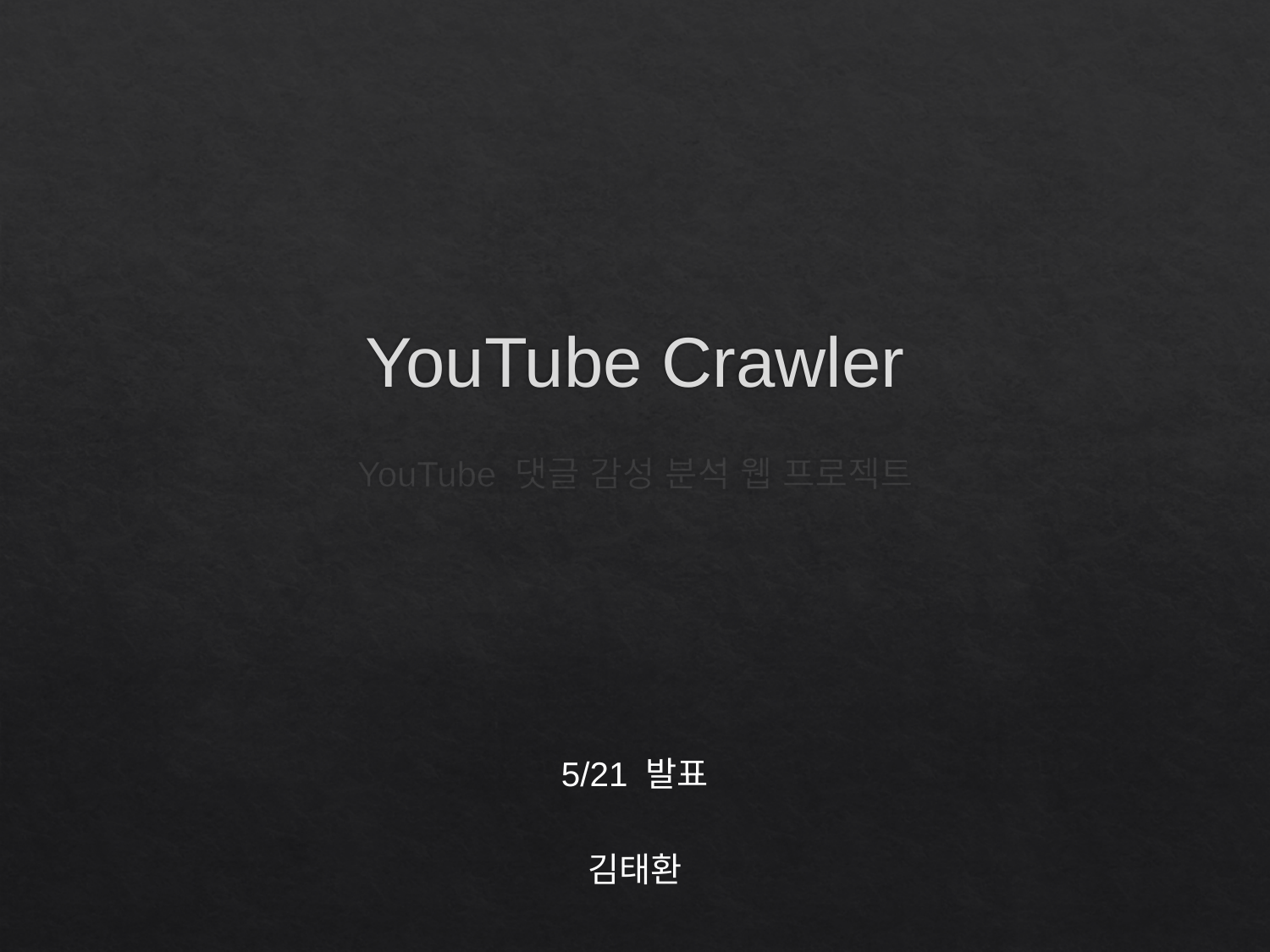

# YouTube Crawler
YouTube 댓글 감성 분석 웹 프로젝트
5/21 발표

김태환